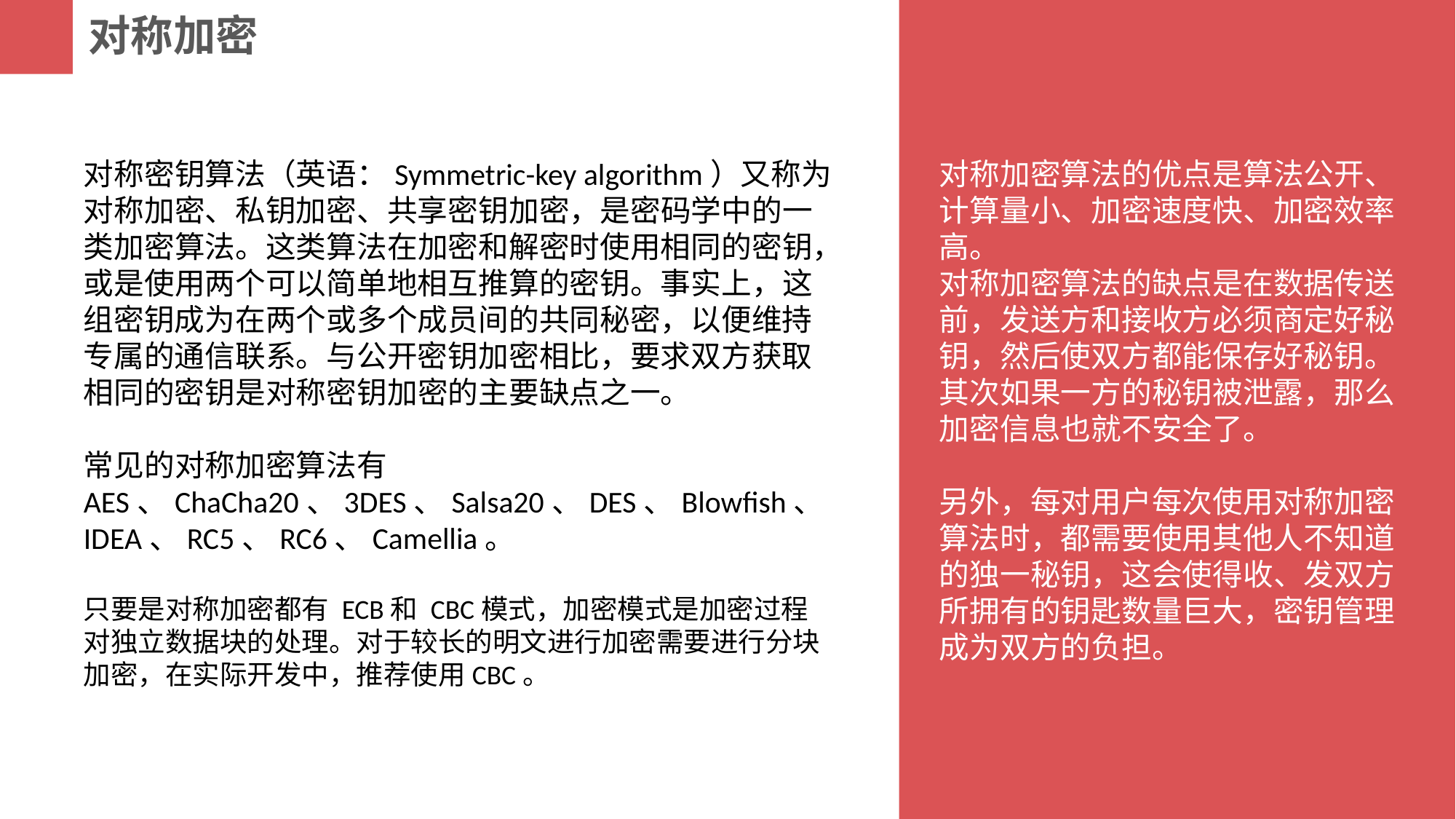

对称加密
对称密钥算法（英语：Symmetric-key algorithm）又称为对称加密、私钥加密、共享密钥加密，是密码学中的一类加密算法。这类算法在加密和解密时使用相同的密钥，或是使用两个可以简单地相互推算的密钥。事实上，这组密钥成为在两个或多个成员间的共同秘密，以便维持专属的通信联系。与公开密钥加密相比，要求双方获取相同的密钥是对称密钥加密的主要缺点之一。

常见的对称加密算法有AES、ChaCha20、3DES、Salsa20、DES、Blowfish、IDEA、RC5、RC6、Camellia。

只要是对称加密都有 ECB和 CBC模式，加密模式是加密过程对独立数据块的处理。对于较长的明文进行加密需要进行分块加密，在实际开发中，推荐使用CBC。
对称加密算法的优点是算法公开、计算量小、加密速度快、加密效率高。
对称加密算法的缺点是在数据传送前，发送方和接收方必须商定好秘钥，然后使双方都能保存好秘钥。其次如果一方的秘钥被泄露，那么加密信息也就不安全了。

另外，每对用户每次使用对称加密算法时，都需要使用其他人不知道的独一秘钥，这会使得收、发双方所拥有的钥匙数量巨大，密钥管理成为双方的负担。